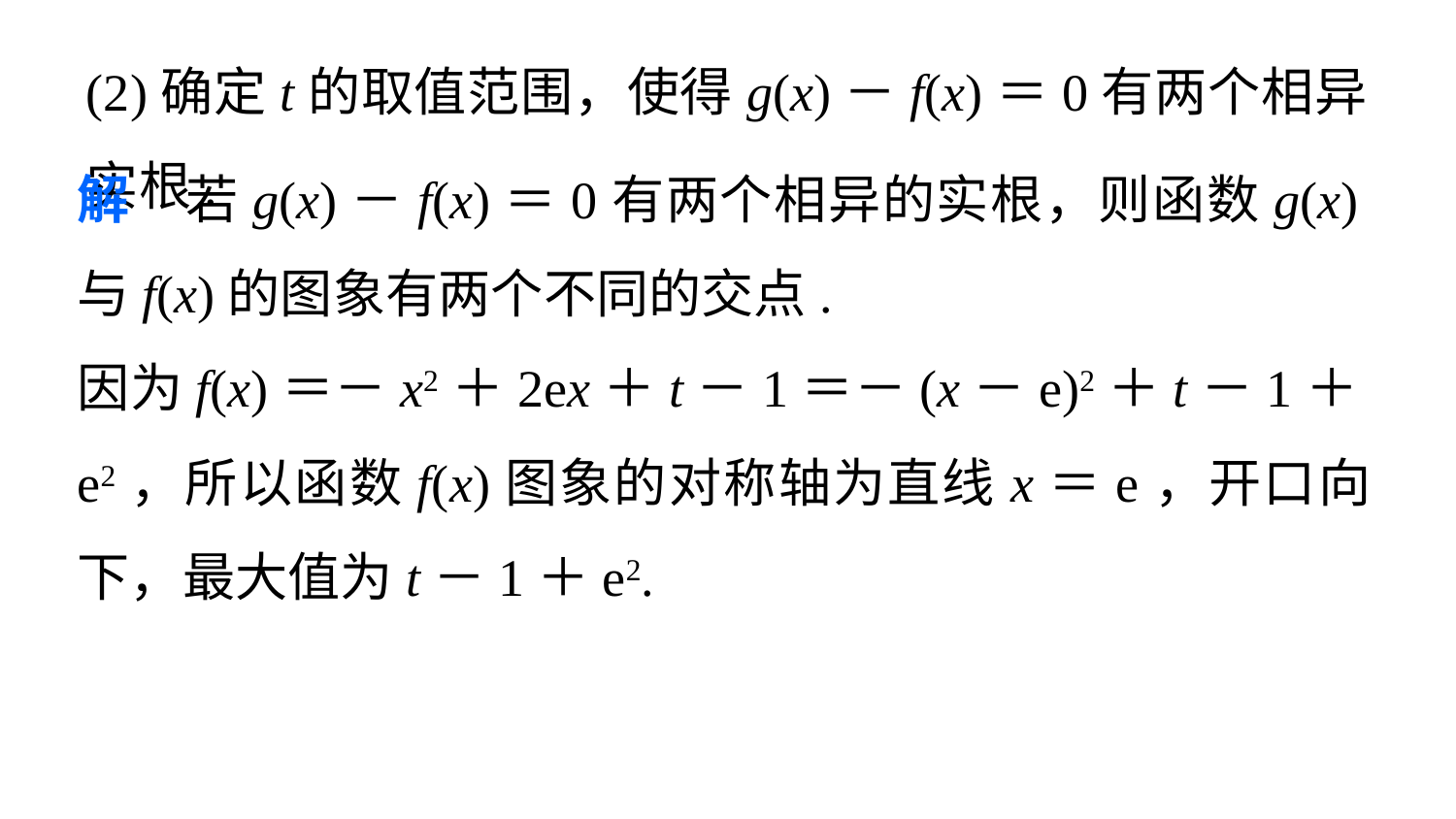

(2)确定t的取值范围，使得g(x)－f(x)＝0有两个相异实根.
解　若g(x)－f(x)＝0有两个相异的实根，则函数g(x)与f(x)的图象有两个不同的交点.
因为f(x)＝－x2＋2ex＋t－1＝－(x－e)2＋t－1＋e2，所以函数f(x)图象的对称轴为直线x＝e，开口向下，最大值为t－1＋e2.